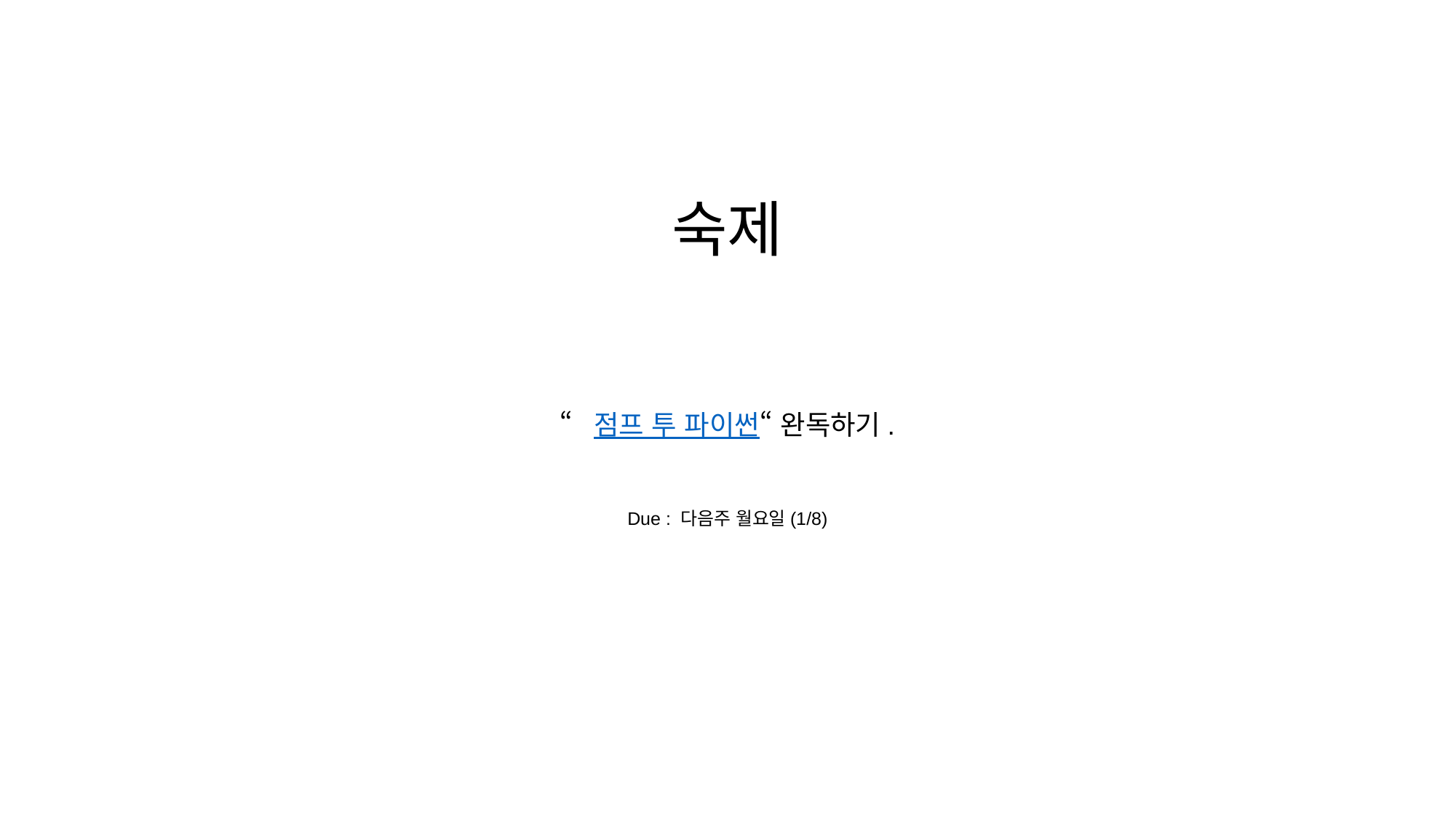

# 숙제
“점프 투 파이썬“ 완독하기.

Due : 다음주 월요일(1/8)